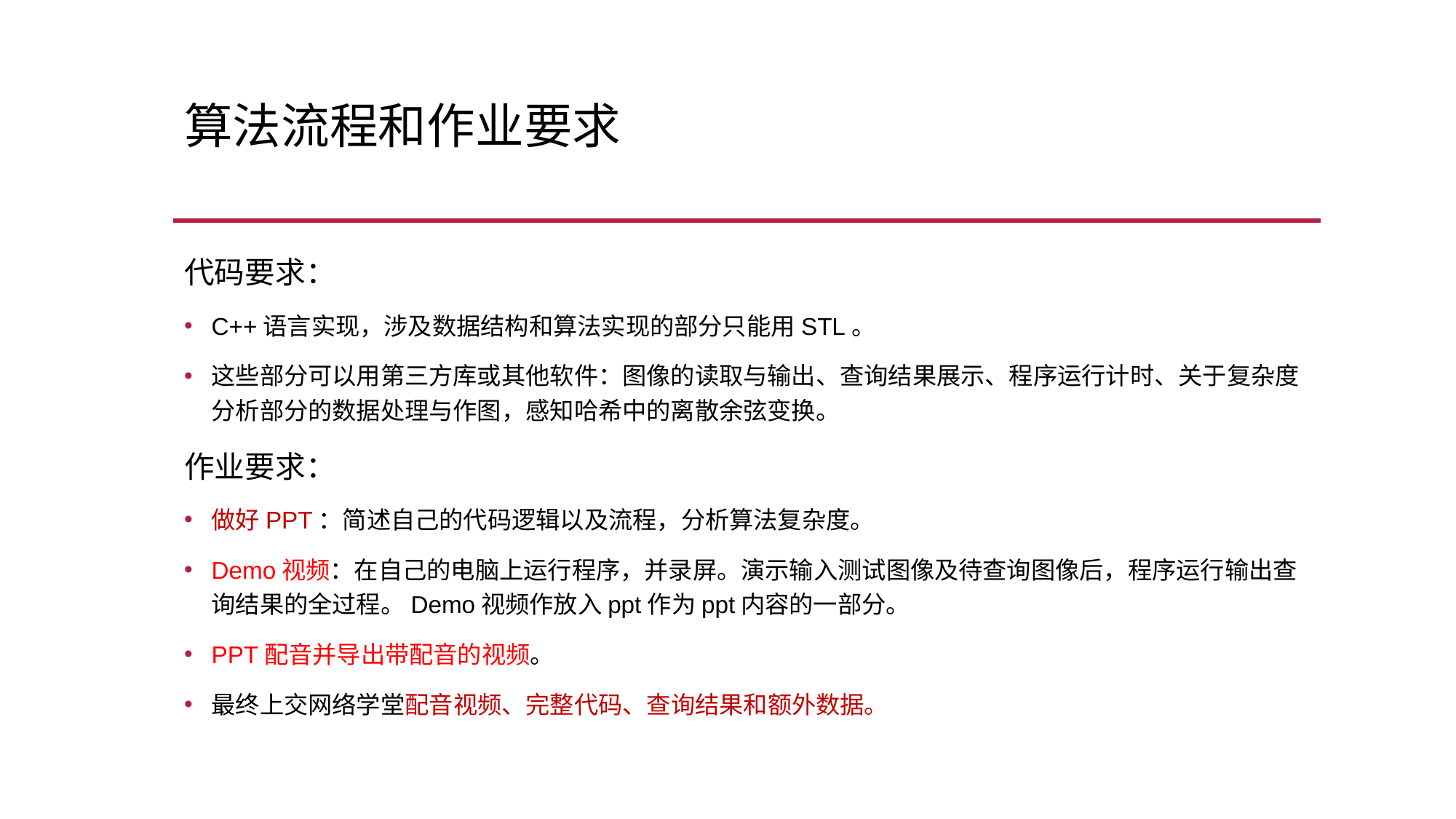

# 算法流程和作业要求
代码要求：
C++语言实现，涉及数据结构和算法实现的部分只能用STL。
这些部分可以用第三方库或其他软件：图像的读取与输出、查询结果展示、程序运行计时、关于复杂度分析部分的数据处理与作图，感知哈希中的离散余弦变换。
作业要求：
做好PPT：简述自己的代码逻辑以及流程，分析算法复杂度。
Demo视频：在自己的电脑上运行程序，并录屏。演示输入测试图像及待查询图像后，程序运行输出查询结果的全过程。Demo视频作放入ppt作为ppt内容的一部分。
PPT配音并导出带配音的视频。
最终上交网络学堂配音视频、完整代码、查询结果和额外数据。